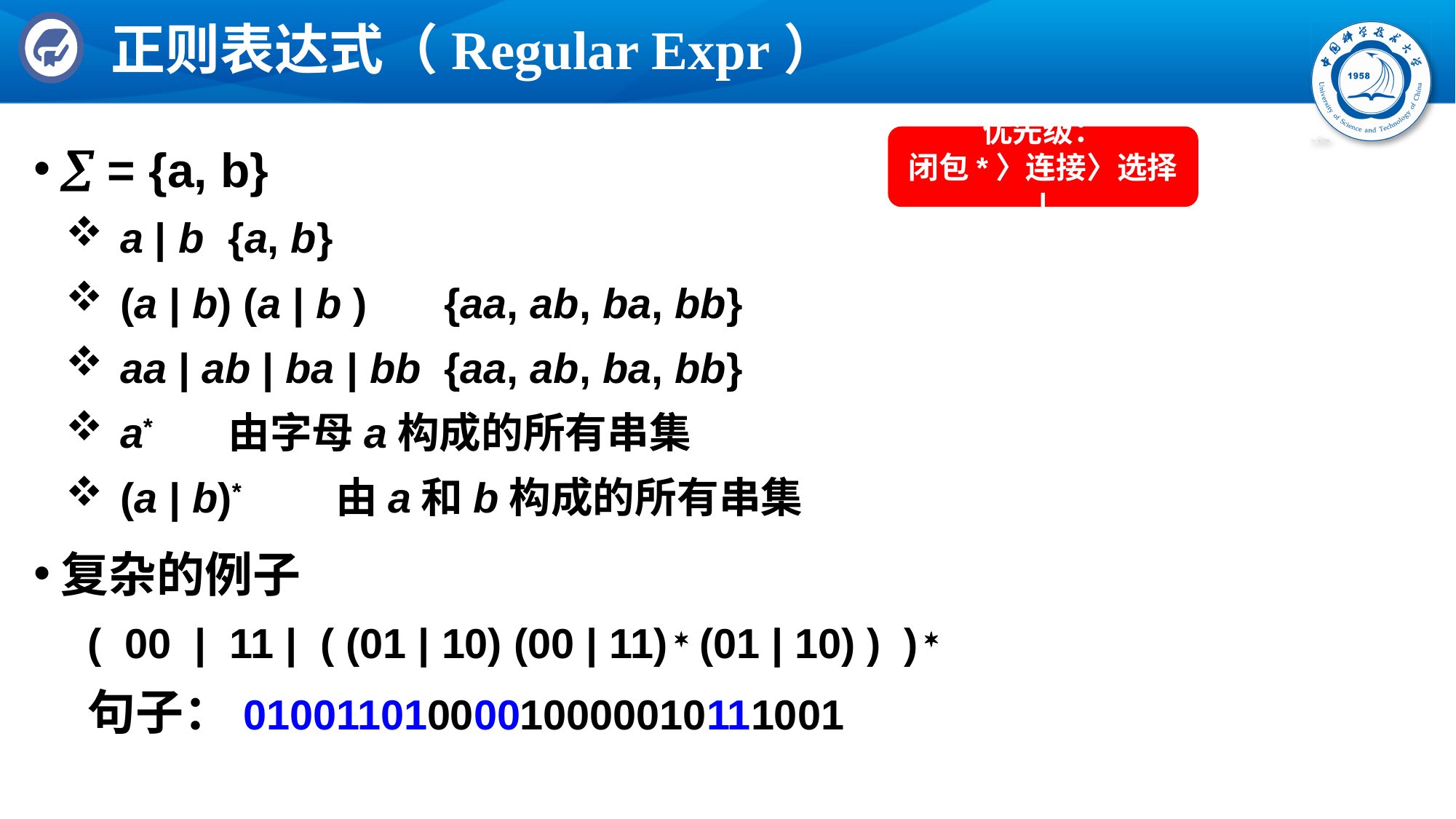

# 正则表达式（Regular Expr）
∑ = {a, b}
a | b			{a, b}
(a | b) (a | b )	{aa, ab, ba, bb}
aa | ab | ba | bb	{aa, ab, ba, bb}
a*			由字母a构成的所有串集
(a | b)*			由a和b构成的所有串集
复杂的例子
(  00  |  11 |  ( (01 | 10) (00 | 11) ∗ (01 | 10) )  ) ∗
句子：01001101000010000010111001

优先级：
闭包*〉连接〉选择 |